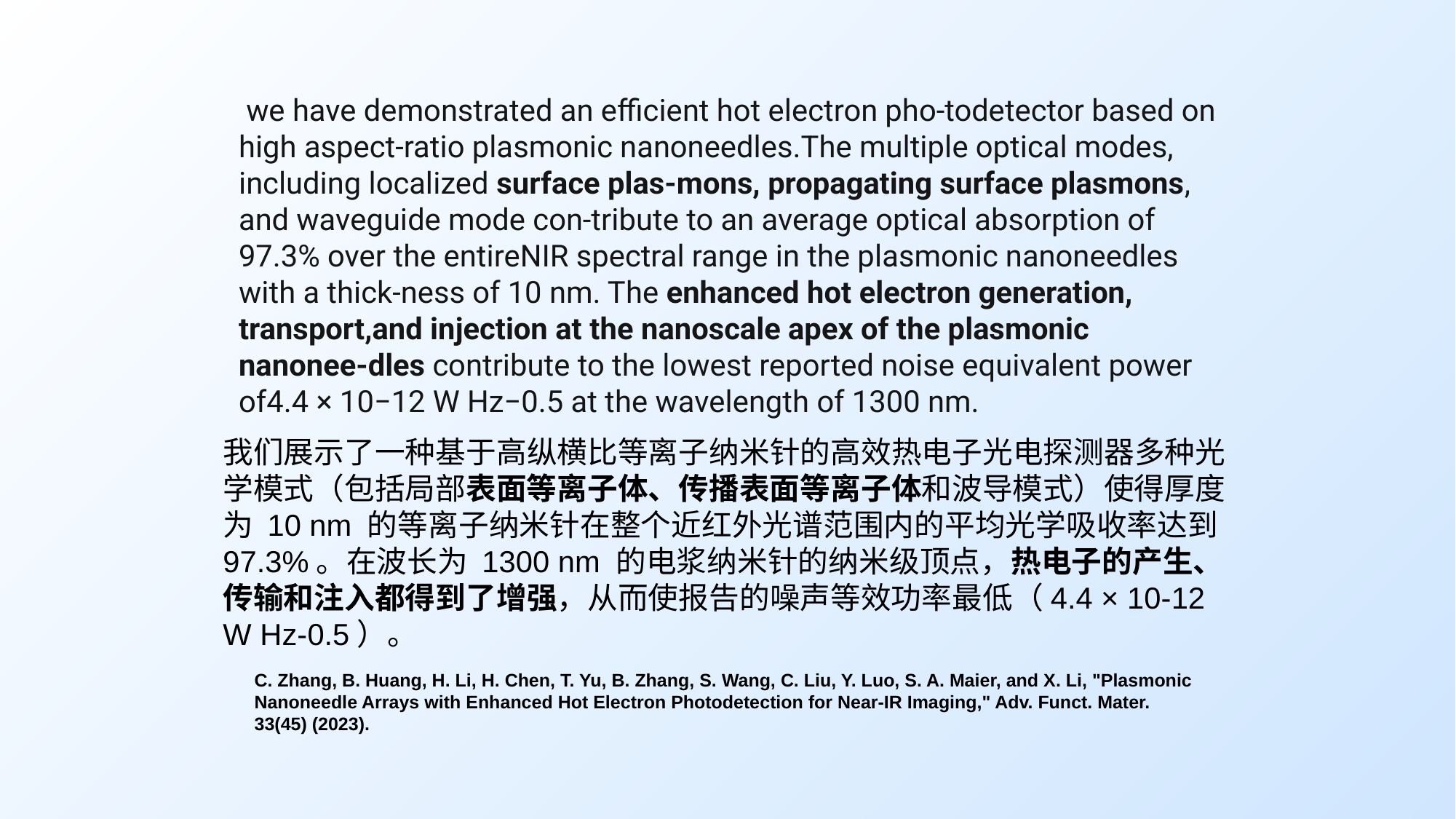

we have demonstrated an eﬃcient hot electron pho-todetector based on high aspect-ratio plasmonic nanoneedles.The multiple optical modes, including localized surface plas-mons, propagating surface plasmons, and waveguide mode con-tribute to an average optical absorption of 97.3% over the entireNIR spectral range in the plasmonic nanoneedles with a thick-ness of 10 nm. The enhanced hot electron generation, transport,and injection at the nanoscale apex of the plasmonic nanonee-dles contribute to the lowest reported noise equivalent power of4.4 × 10−12 W Hz−0.5 at the wavelength of 1300 nm.
我们展示了一种基于高纵横比等离子纳米针的高效热电子光电探测器多种光学模式（包括局部表面等离子体、传播表面等离子体和波导模式）使得厚度为 10 nm 的等离子纳米针在整个近红外光谱范围内的平均光学吸收率达到 97.3%。在波长为 1300 nm 的电浆纳米针的纳米级顶点，热电子的产生、传输和注入都得到了增强，从而使报告的噪声等效功率最低（4.4 × 10-12 W Hz-0.5）。
C. Zhang, B. Huang, H. Li, H. Chen, T. Yu, B. Zhang, S. Wang, C. Liu, Y. Luo, S. A. Maier, and X. Li, "Plasmonic Nanoneedle Arrays with Enhanced Hot Electron Photodetection for Near‐IR Imaging," Adv. Funct. Mater. 33(45) (2023).